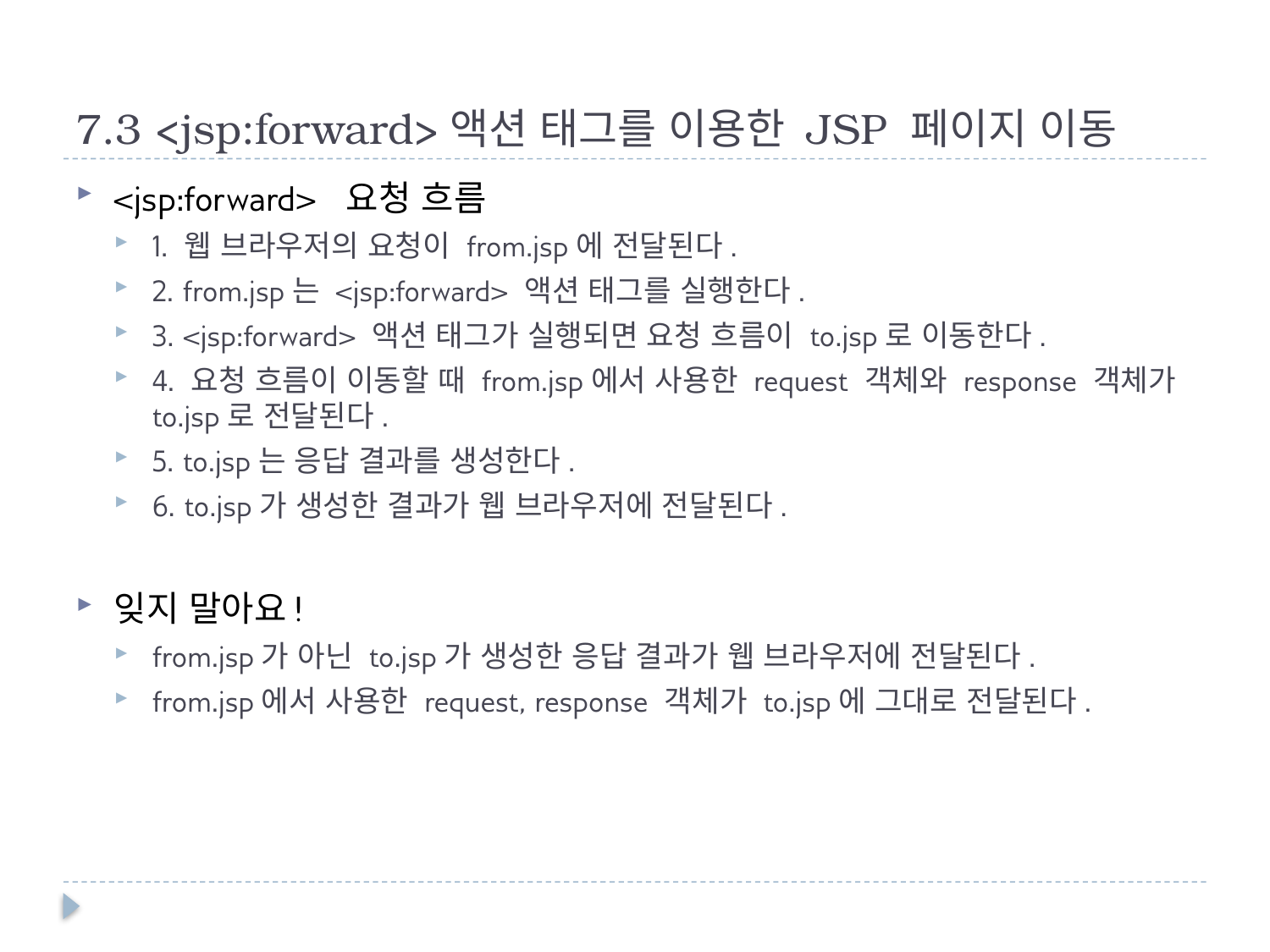

# 7.3 <jsp:forward>액션 태그를 이용한 JSP 페이지 이동
<jsp:forward>  요청 흐름
1. 웹 브라우저의 요청이 from.jsp에 전달된다.
2. from.jsp는 <jsp:forward> 액션 태그를 실행한다.
3. <jsp:forward> 액션 태그가 실행되면 요청 흐름이 to.jsp로 이동한다.
4. 요청 흐름이 이동할 때 from.jsp에서 사용한 request 객체와 response 객체가 to.jsp로 전달된다.
5. to.jsp는 응답 결과를 생성한다.
6. to.jsp가 생성한 결과가 웹 브라우저에 전달된다.

잊지 말아요!
from.jsp가 아닌 to.jsp가 생성한 응답 결과가 웹 브라우저에 전달된다.
from.jsp에서 사용한 request, response 객체가 to.jsp에 그대로 전달된다.